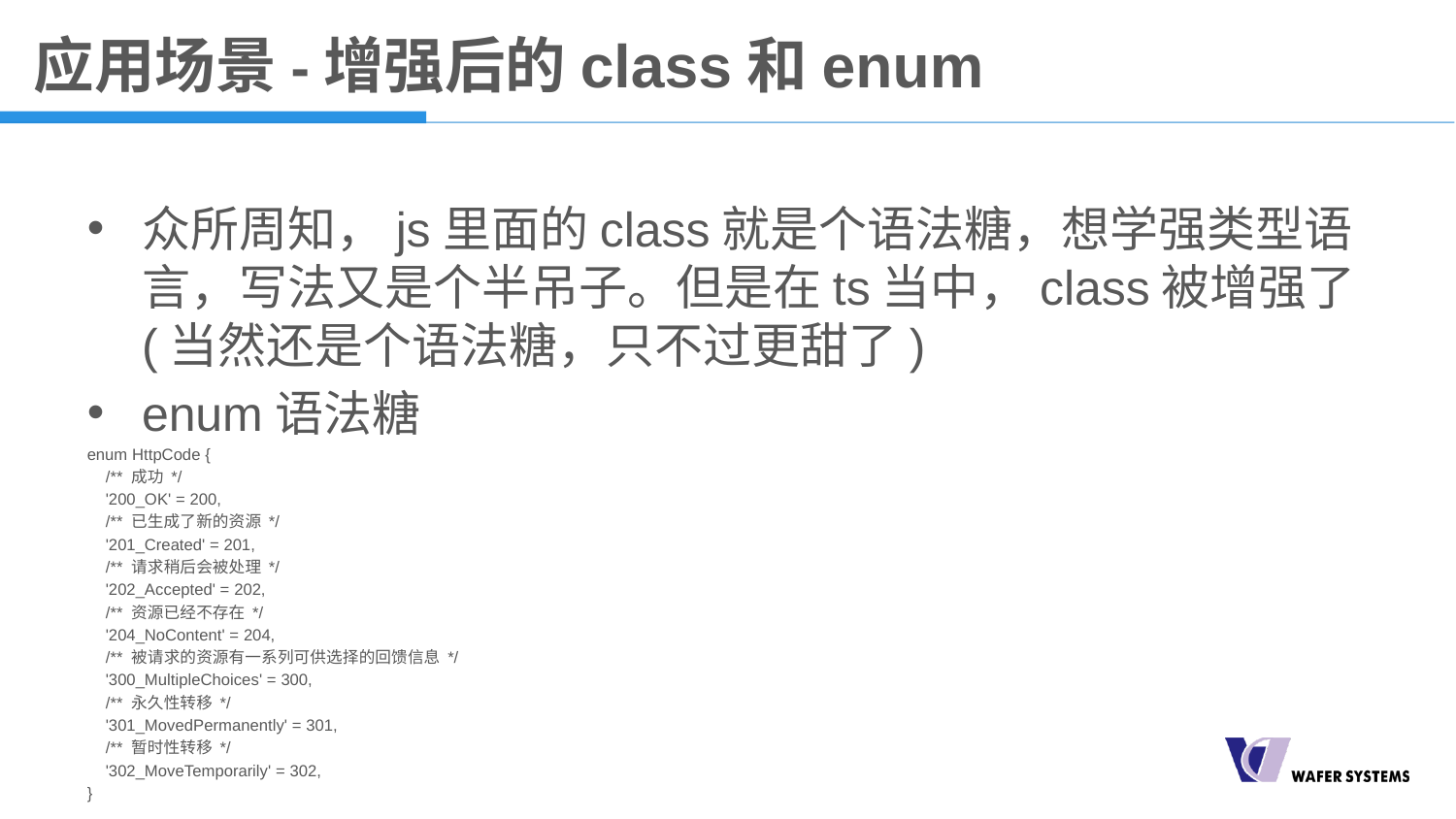

# 应用场景-增强后的class和enum
众所周知，js里面的class就是个语法糖，想学强类型语言，写法又是个半吊子。但是在ts当中，class被增强了(当然还是个语法糖，只不过更甜了)
enum语法糖
enum HttpCode {
    /** 成功 */
    '200_OK' = 200,
    /** 已生成了新的资源 */
    '201_Created' = 201,
    /** 请求稍后会被处理 */
    '202_Accepted' = 202,
    /** 资源已经不存在 */
    '204_NoContent' = 204,
    /** 被请求的资源有一系列可供选择的回馈信息 */
    '300_MultipleChoices' = 300,
    /** 永久性转移 */
    '301_MovedPermanently' = 301,
    /** 暂时性转移 */
    '302_MoveTemporarily' = 302,
}